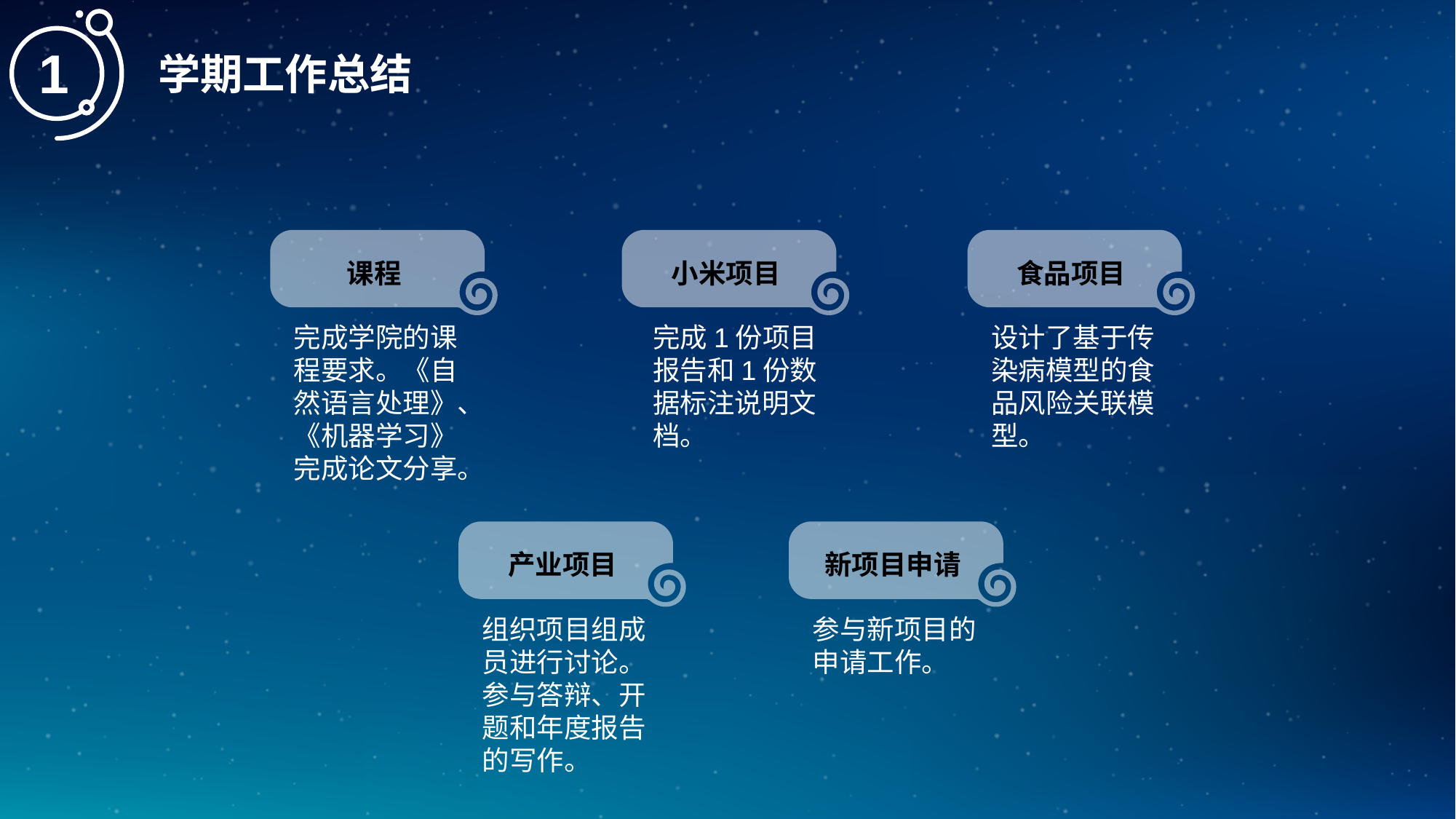

1

学期工作总结
课程
小米项目
食品项目
完成学院的课程要求。《自然语言处理》、《机器学习》完成论文分享。
设计了基于传染病模型的食品风险关联模型。
完成1份项目报告和1份数据标注说明文档。
产业项目
新项目申请
组织项目组成员进行讨论。参与答辩、开题和年度报告的写作。
参与新项目的申请工作。